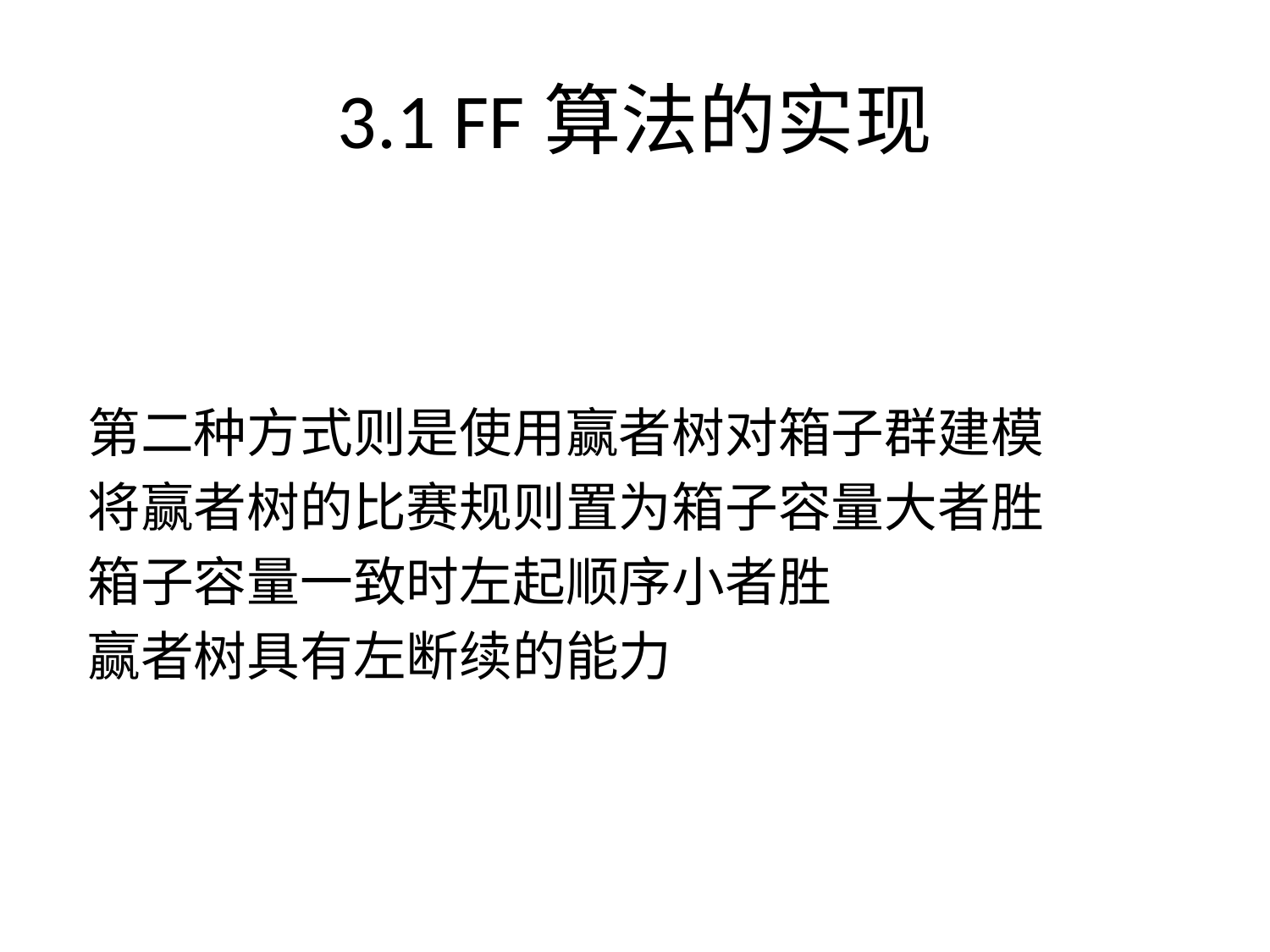

# 3.1 FF算法的实现

第二种方式则是使用赢者树对箱子群建模
将赢者树的比赛规则置为箱子容量大者胜
箱子容量一致时左起顺序小者胜
赢者树具有左断续的能力